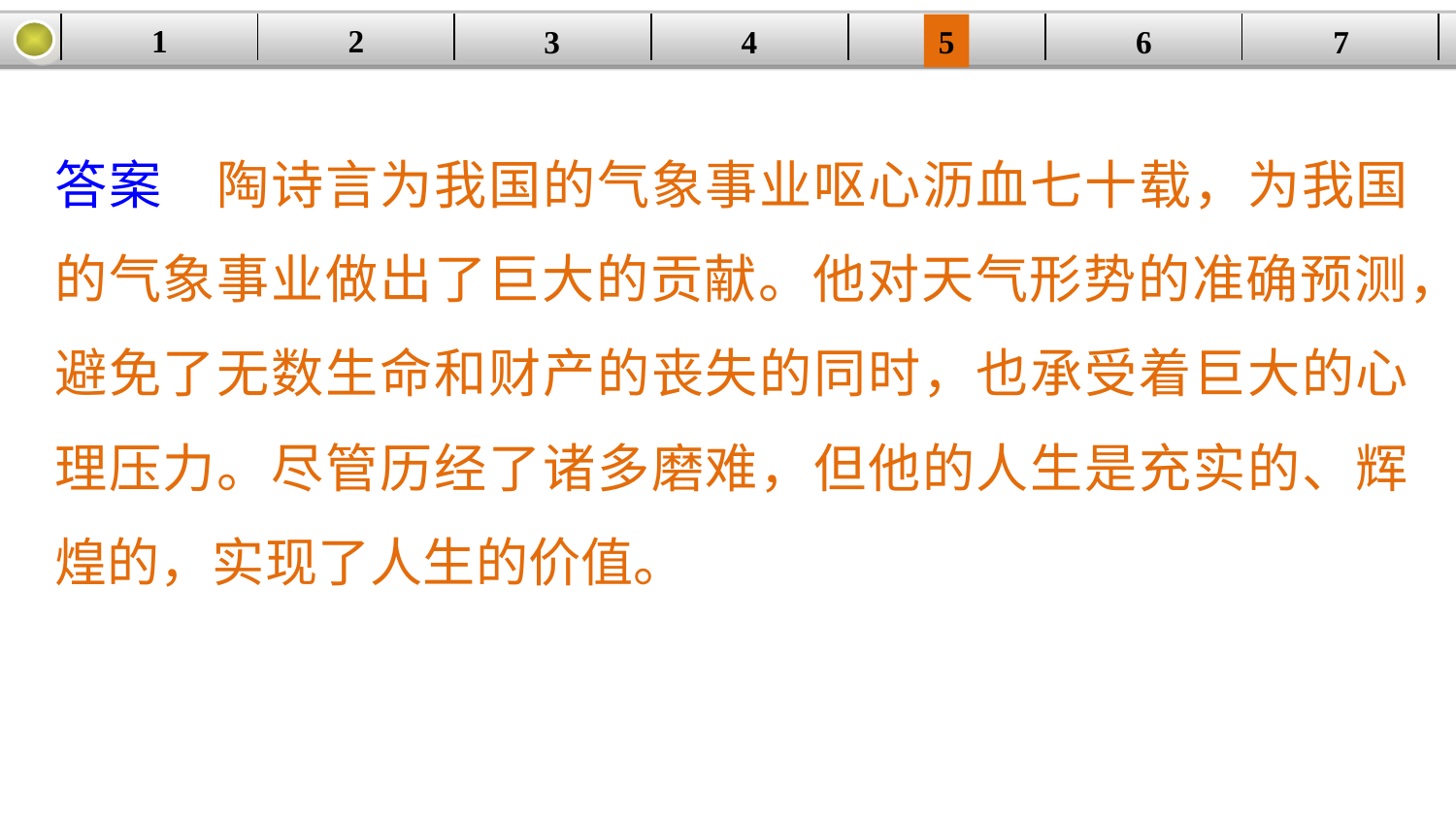

1
2
|  |  |  |  |  |  |  |
| --- | --- | --- | --- | --- | --- | --- |
3
4
5
6
7

答案　陶诗言为我国的气象事业呕心沥血七十载，为我国的气象事业做出了巨大的贡献。他对天气形势的准确预测，避免了无数生命和财产的丧失的同时，也承受着巨大的心理压力。尽管历经了诸多磨难，但他的人生是充实的、辉煌的，实现了人生的价值。